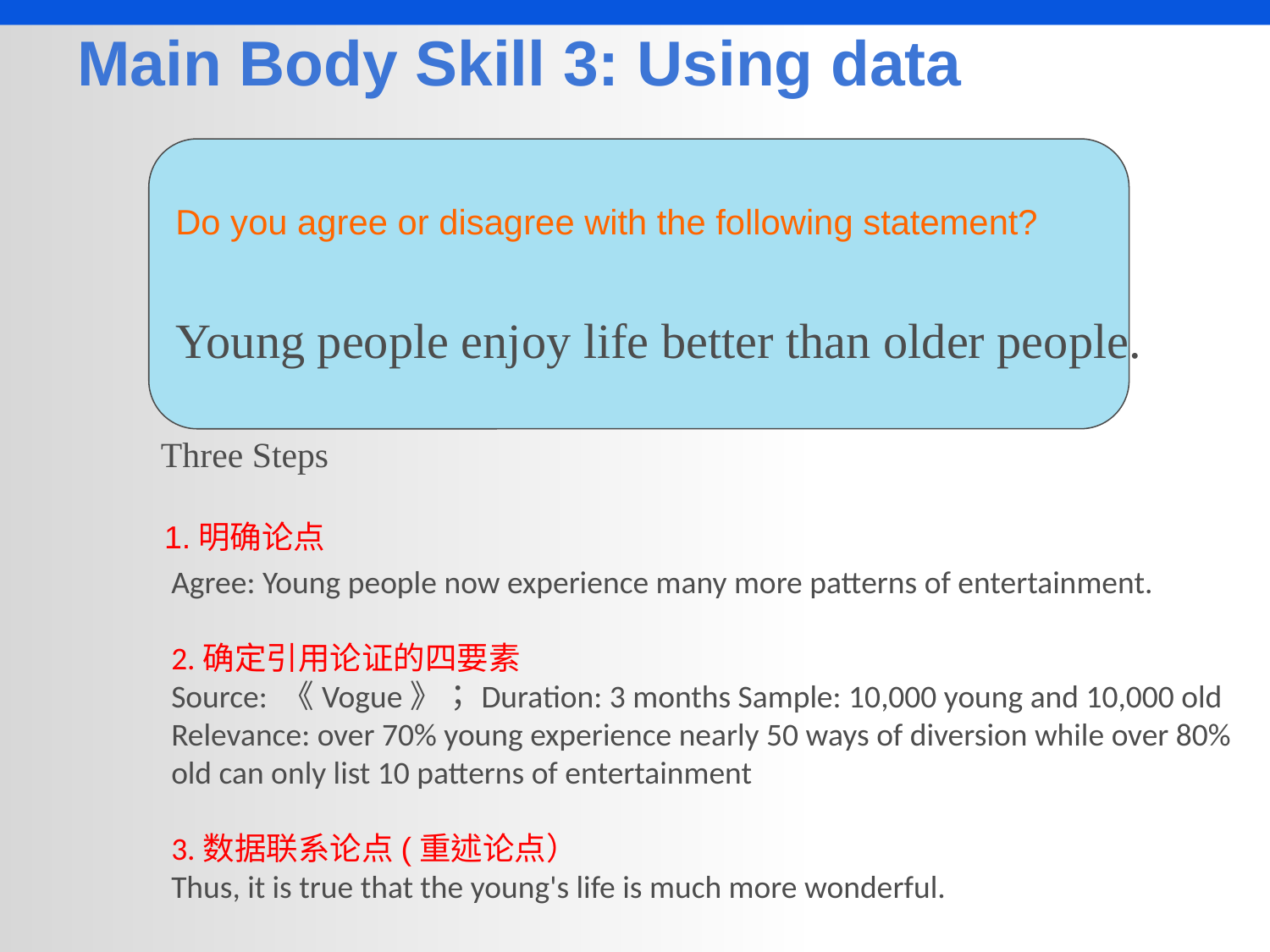

Main Body Skill 3: Using data
Do you agree or disagree with the following statement?

Young people enjoy life better than older people.
Three Steps
1.明确论点
Agree: Young people now experience many more patterns of entertainment.

2.确定引用论证的四要素
Source: 《Vogue》；Duration: 3 months Sample: 10,000 young and 10,000 old
Relevance: over 70% young experience nearly 50 ways of diversion while over 80% old can only list 10 patterns of entertainment

3.数据联系论点(重述论点）
Thus, it is true that the young's life is much more wonderful.